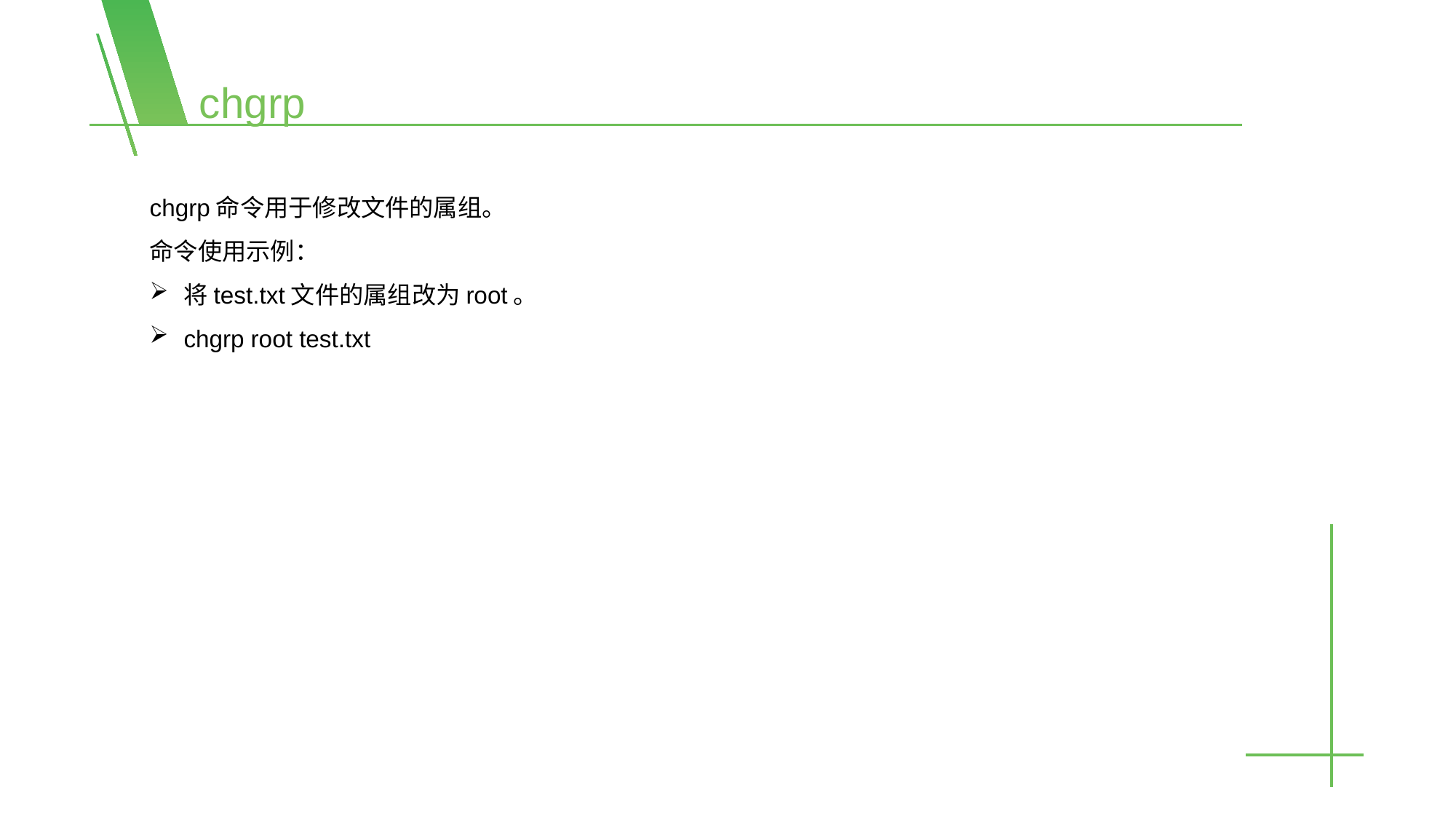

chgrp
chgrp命令用于修改文件的属组。
命令使用示例：
将test.txt文件的属组改为root。
chgrp root test.txt